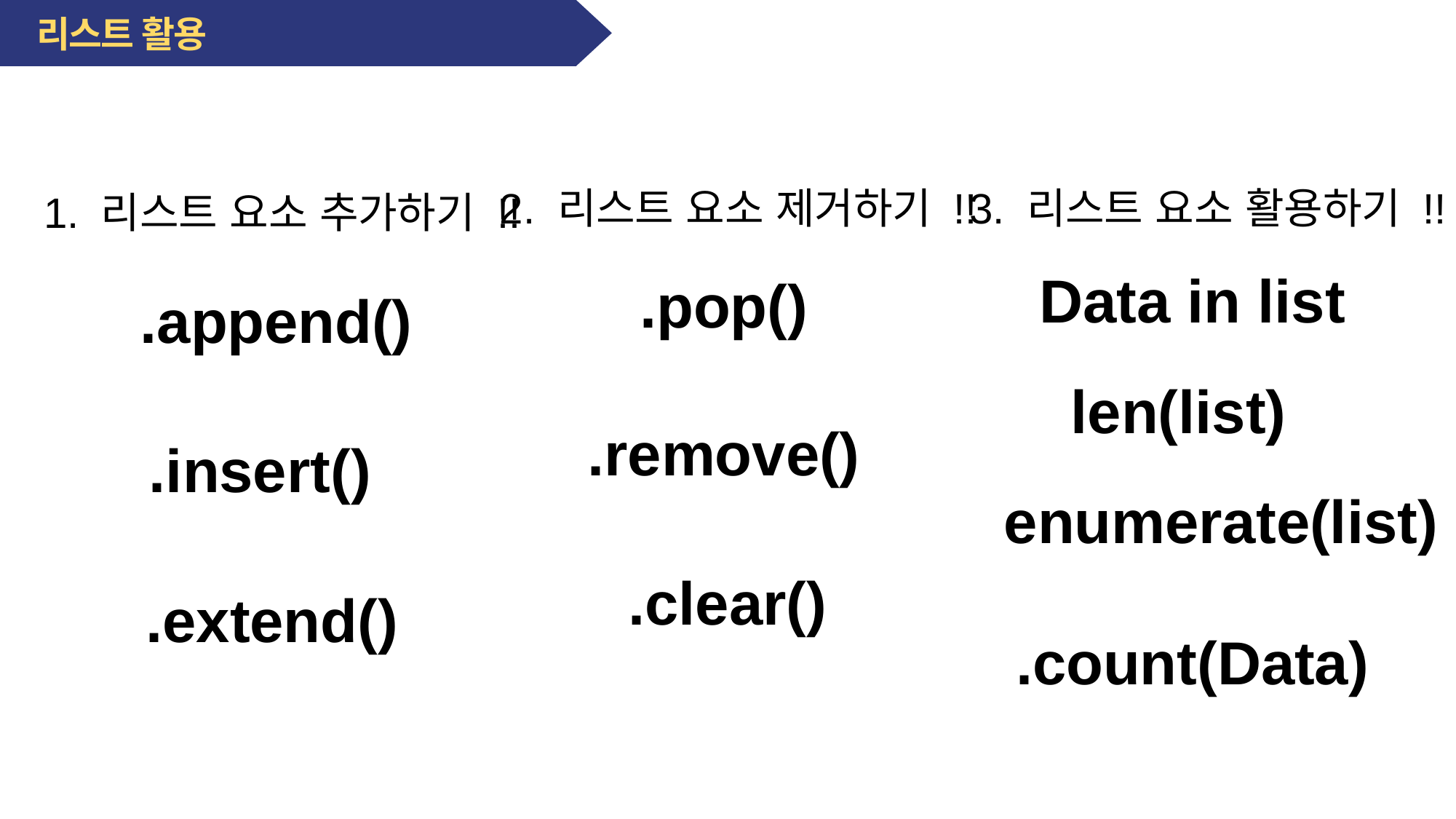

리스트 활용
2. 리스트 요소 제거하기 !!
3. 리스트 요소 활용하기 !!
1. 리스트 요소 추가하기 !!
Data in list
.pop()
.append()
len(list)
.remove()
.insert()
enumerate(list)
.clear()
.extend()
.count(Data)